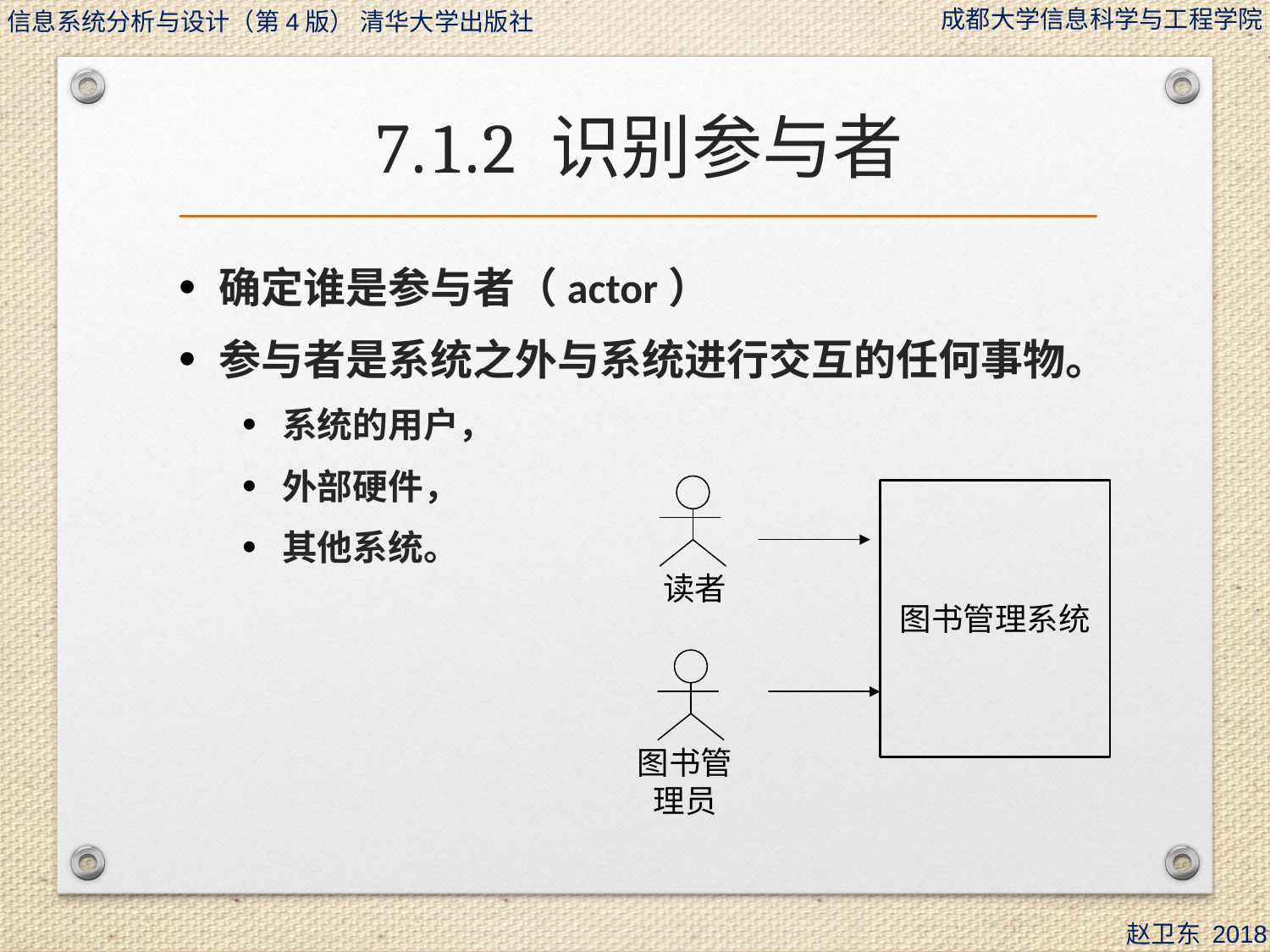

# 7.1.2 识别参与者
确定谁是参与者（actor）
参与者是系统之外与系统进行交互的任何事物。
系统的用户，
外部硬件，
其他系统。

读者
图书管理系统

图书管理员